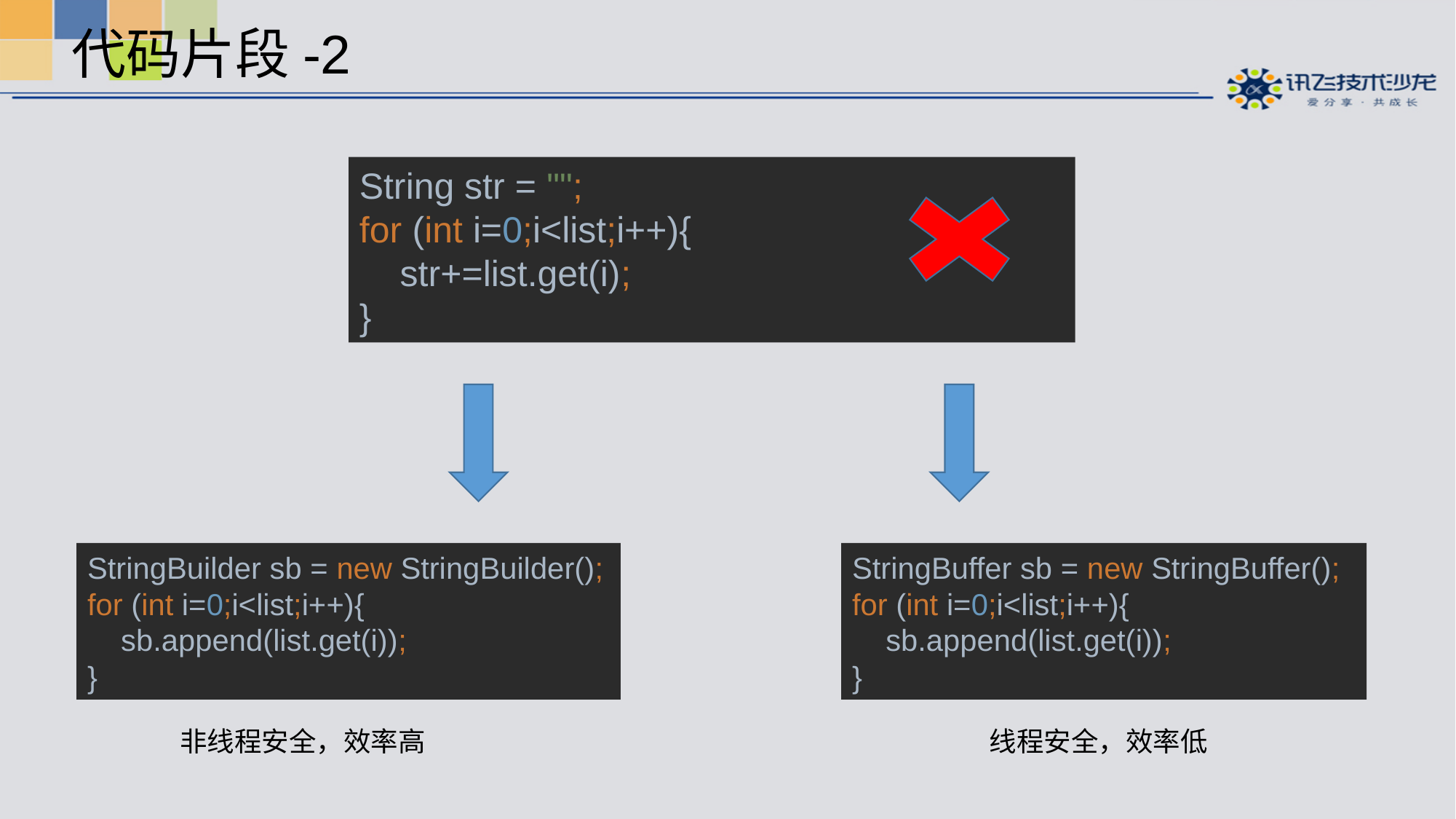

# 代码片段-2
String str = "";
for (int i=0;i<list;i++){
    str+=list.get(i);
}

StringBuffer sb = new StringBuffer();
for (int i=0;i<list;i++){
    sb.append(list.get(i));
}
StringBuilder sb = new StringBuilder();
for (int i=0;i<list;i++){
    sb.append(list.get(i));
}
线程安全，效率低
非线程安全，效率高